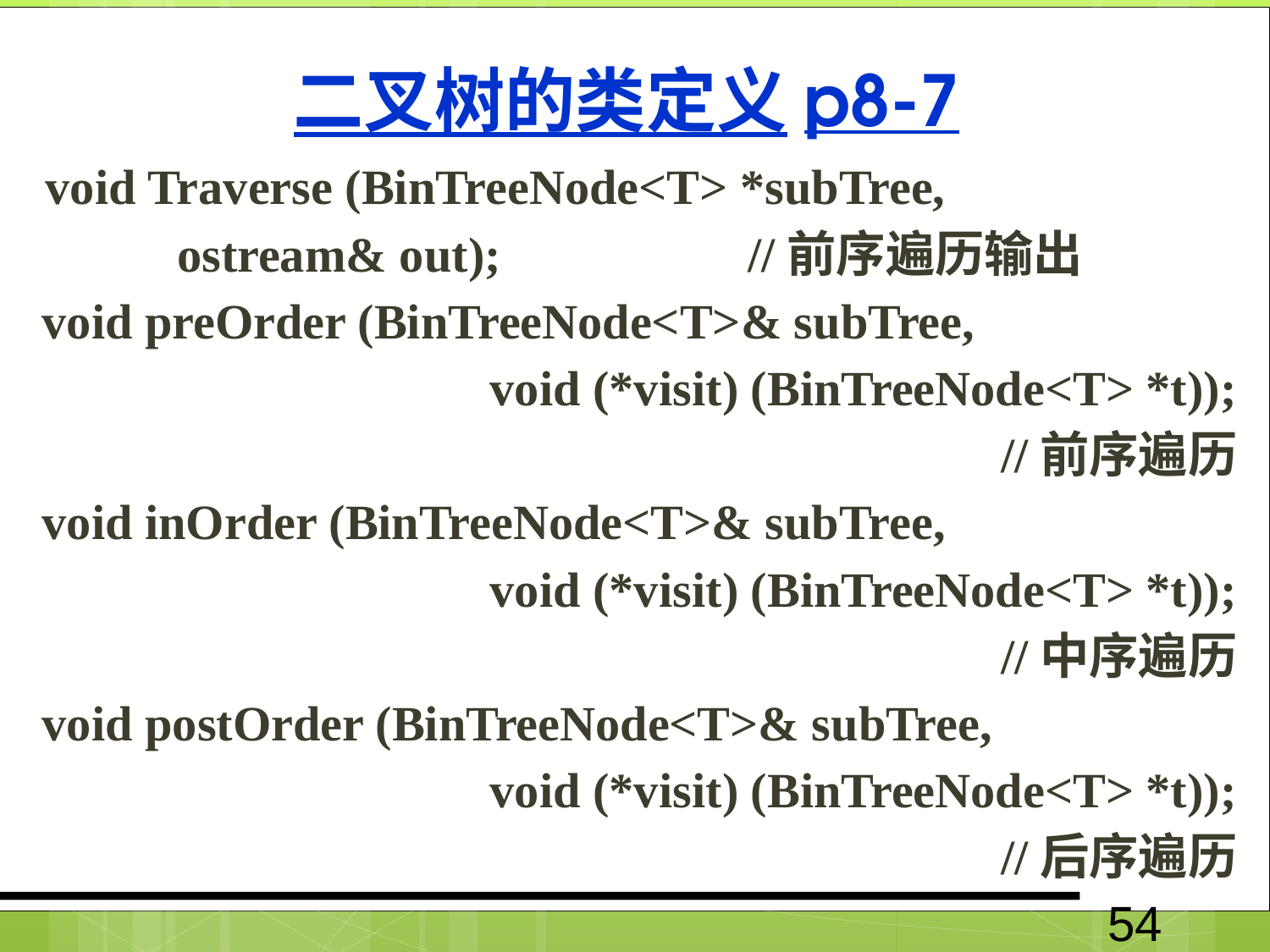

# 二叉树的类定义p8-7
void Traverse (BinTreeNode<T> *subTree,
           ostream& out);	             //前序遍历输出
void preOrder (BinTreeNode<T>& subTree,
           void (*visit) (BinTreeNode<T> *t));
 //前序遍历
void inOrder (BinTreeNode<T>& subTree,
           void (*visit) (BinTreeNode<T> *t));
 //中序遍历
void postOrder (BinTreeNode<T>& subTree,
           void (*visit) (BinTreeNode<T> *t));
 //后序遍历
54